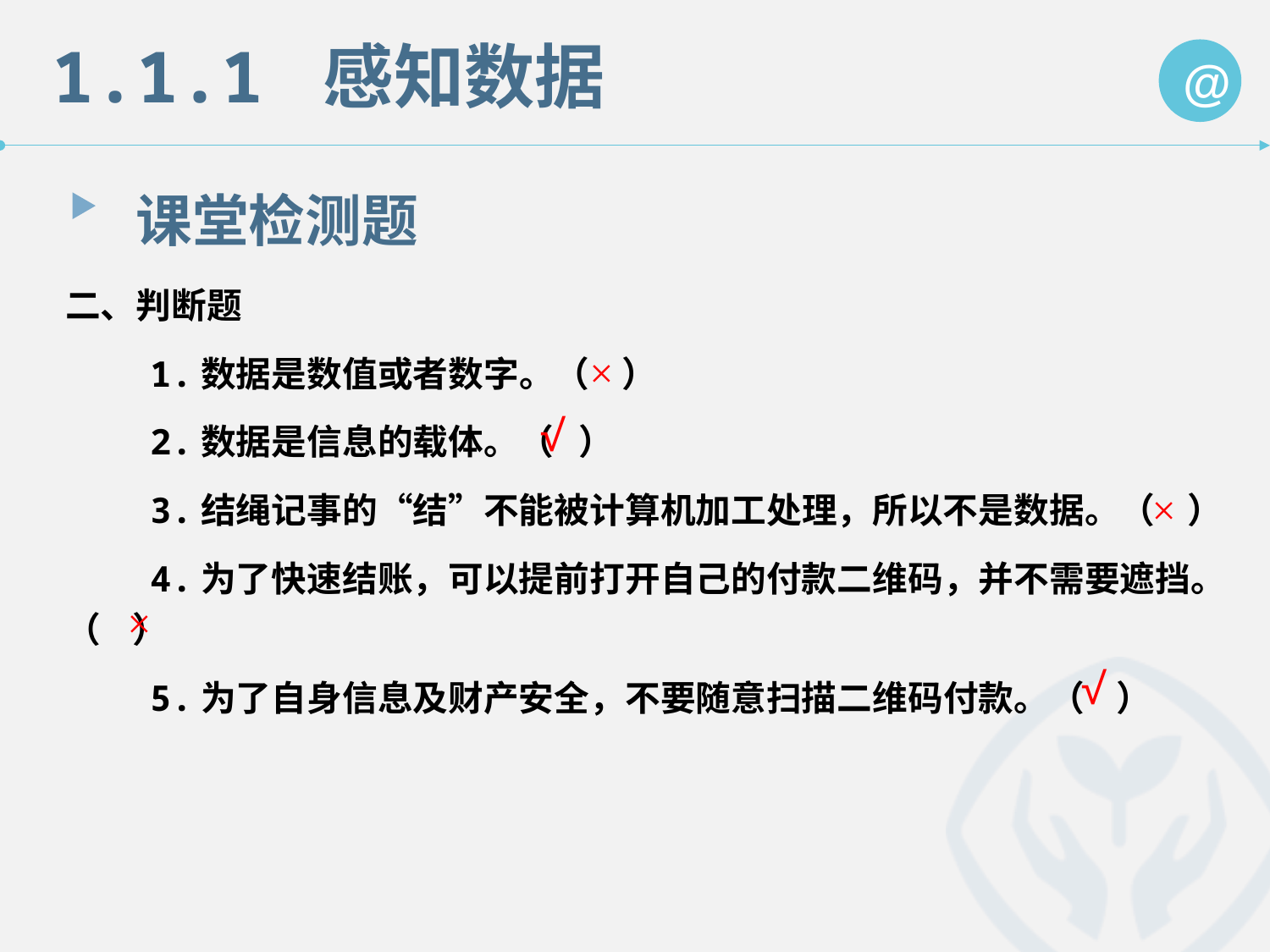

课堂检测题

二、判断题
    1.数据是数值或者数字。（    ）
    2.数据是信息的载体。（   ）
    3.结绳记事的“结”不能被计算机加工处理，所以不是数据。（    ）
    4.为了快速结账，可以提前打开自己的付款二维码，并不需要遮挡。（    ）
    5.为了自身信息及财产安全，不要随意扫描二维码付款。（    ）
×
√
×
×
√